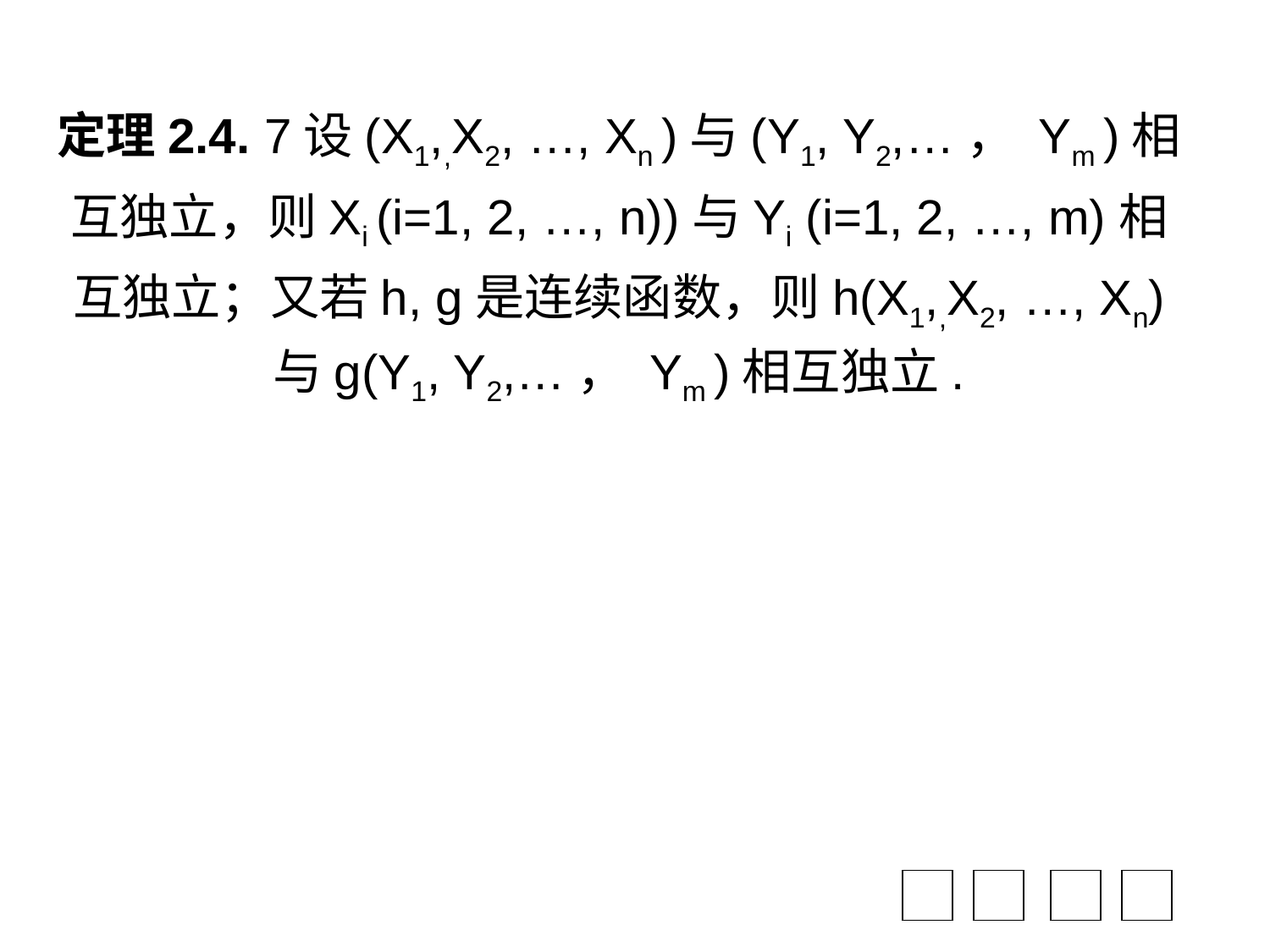

定理2.4. 7设(X1,,X2, …, Xn )与(Y1, Y2,…， Ym )相互独立，则Xi (i=1, 2, …, n))与Yi (i=1, 2, …, m)相互独立；又若h, g是连续函数，则h(X1,,X2, …, Xn)
与g(Y1, Y2,…， Ym )相互独立.